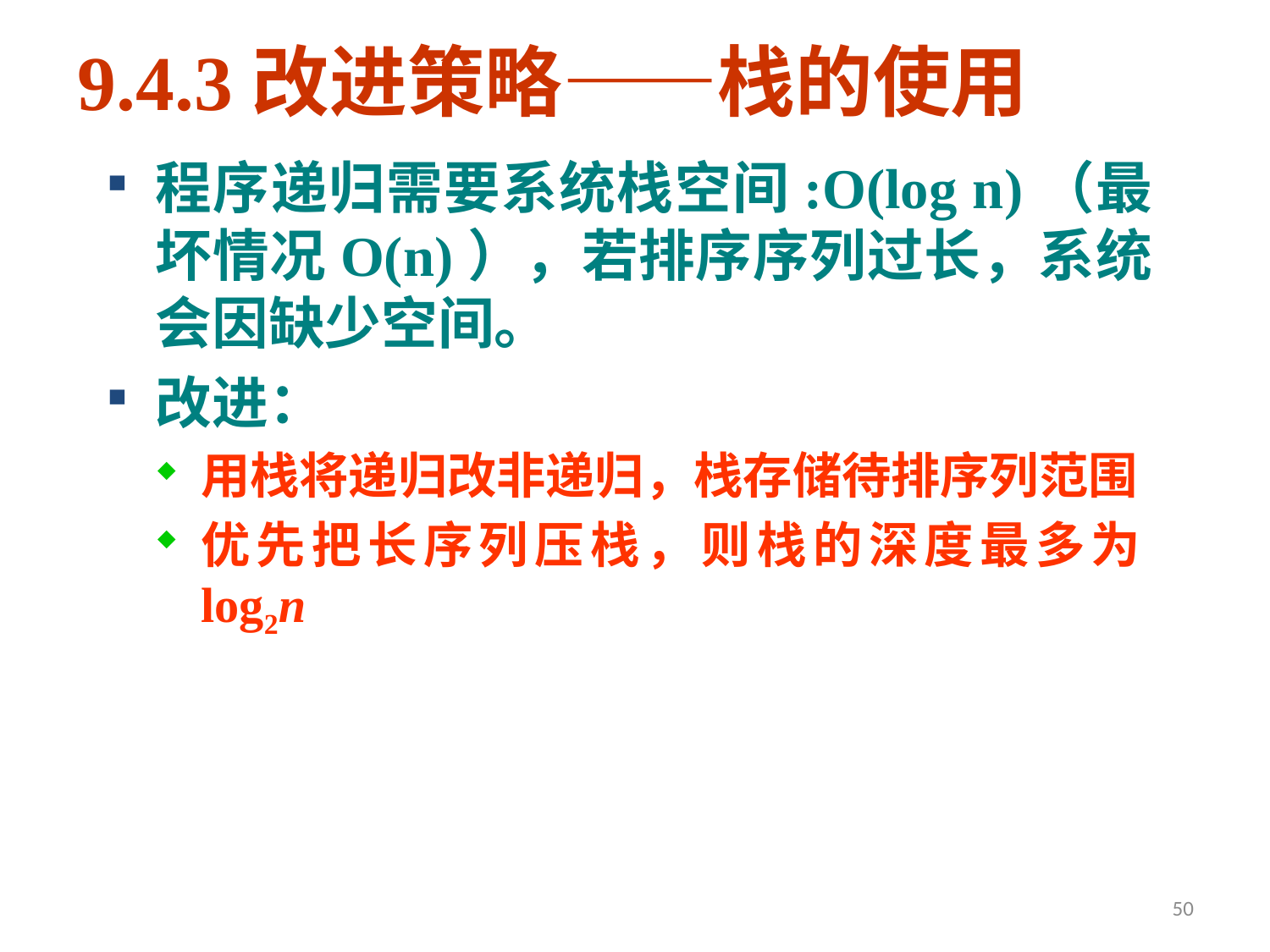

9.4.3改进策略——栈的使用
程序递归需要系统栈空间:O(log n)（最坏情况O(n)），若排序序列过长，系统会因缺少空间。
改进：
用栈将递归改非递归，栈存储待排序列范围
优先把长序列压栈，则栈的深度最多为log2n

50